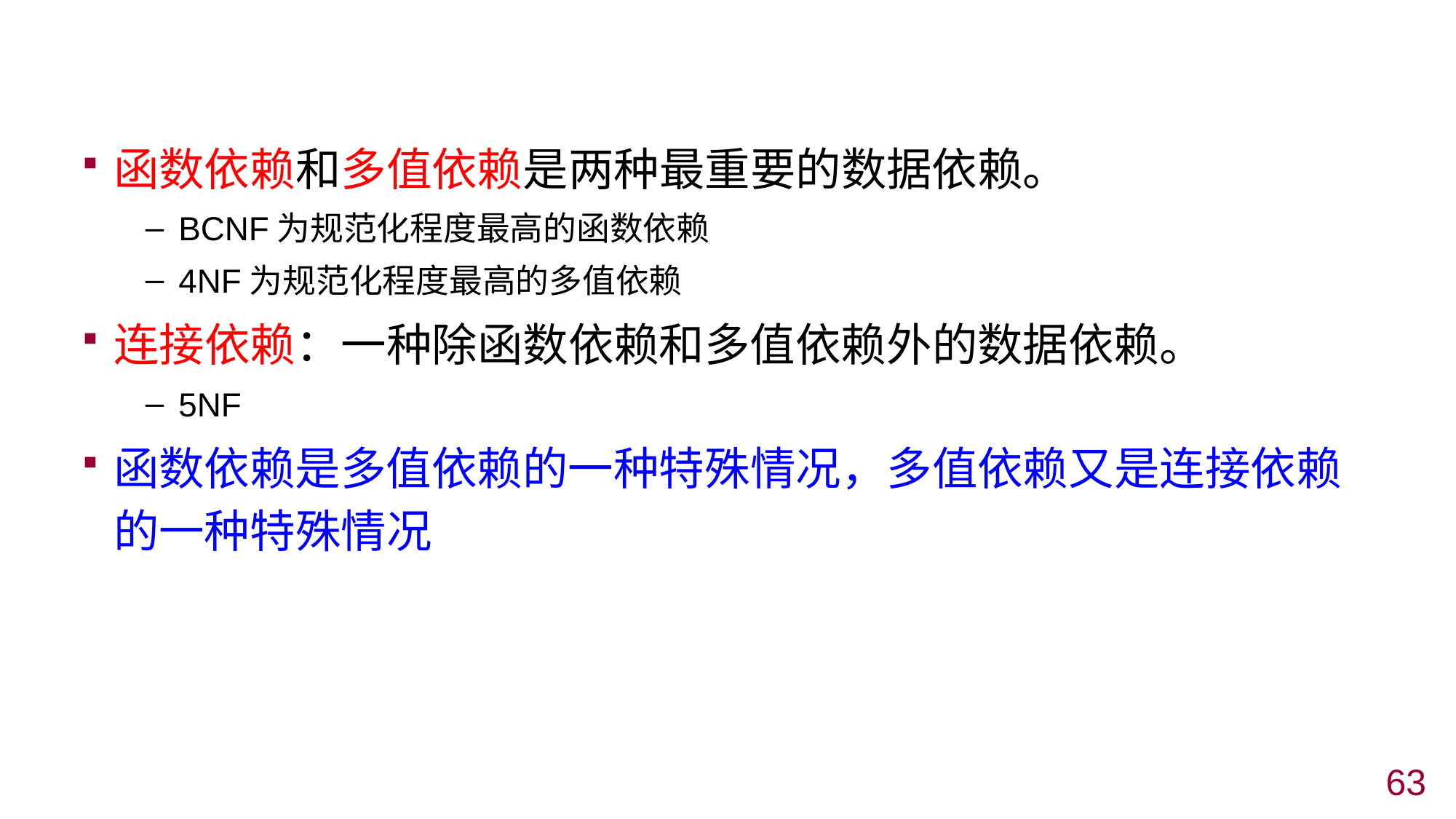

#
函数依赖和多值依赖是两种最重要的数据依赖。
BCNF为规范化程度最高的函数依赖
4NF为规范化程度最高的多值依赖
连接依赖：一种除函数依赖和多值依赖外的数据依赖。
5NF
函数依赖是多值依赖的一种特殊情况，多值依赖又是连接依赖的一种特殊情况
63